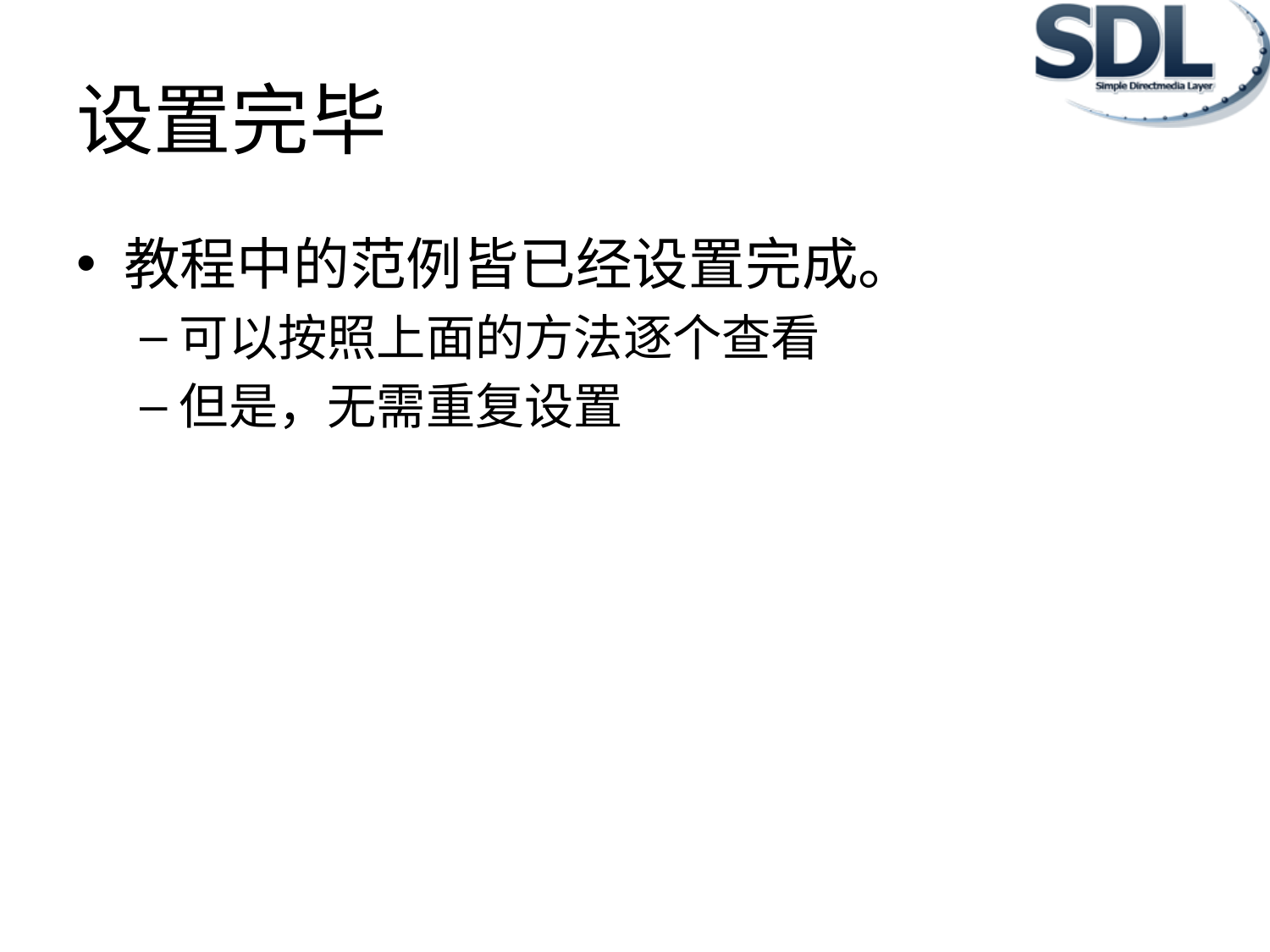

# 设置完毕
教程中的范例皆已经设置完成。
可以按照上面的方法逐个查看
但是，无需重复设置